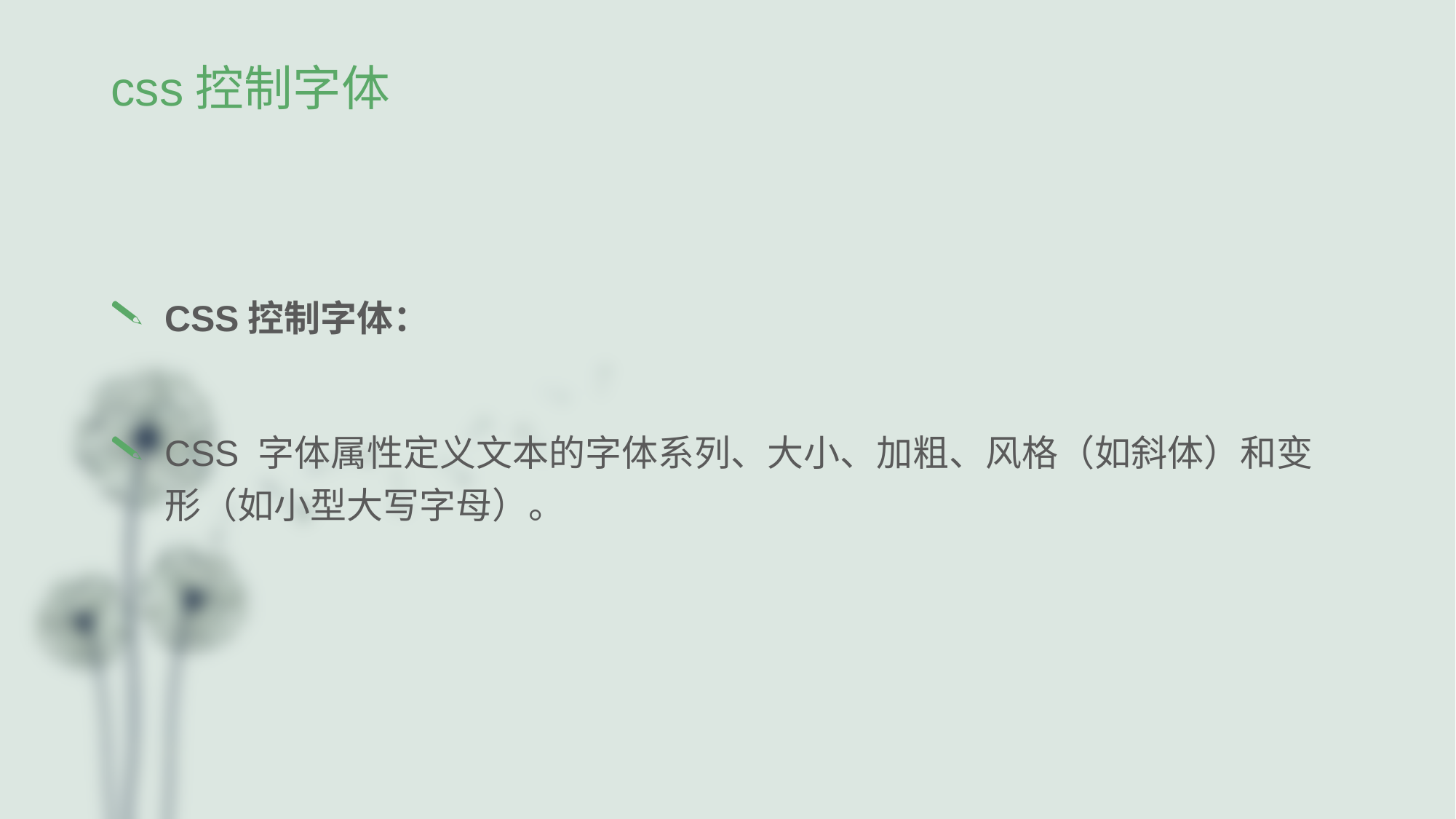

# css控制字体

CSS控制字体：

CSS 字体属性定义文本的字体系列、大小、加粗、风格（如斜体）和变形（如小型大写字母）。